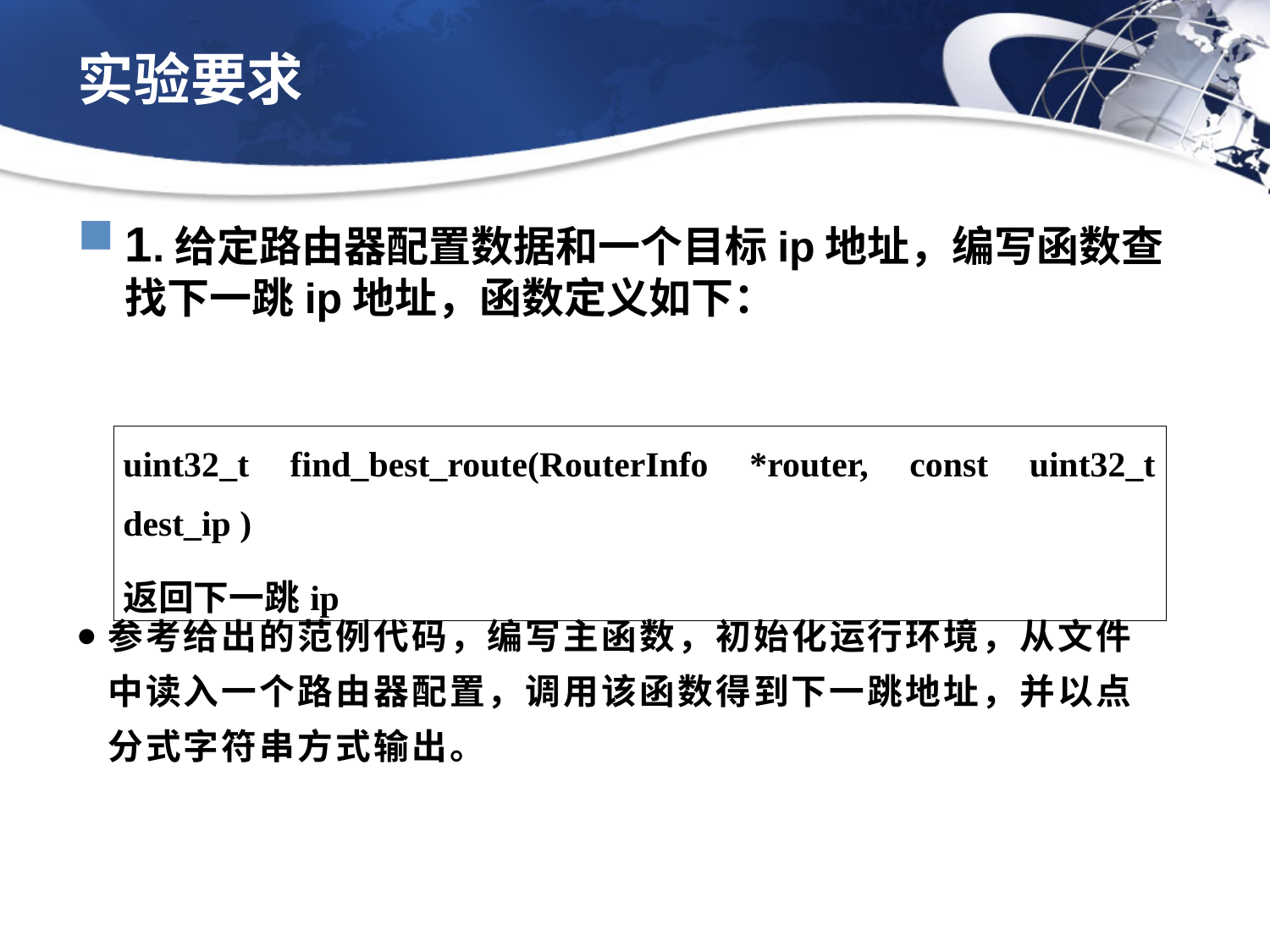

# 实验要求
1.给定路由器配置数据和一个目标ip地址，编写函数查找下一跳ip地址，函数定义如下：

| uint32\_t find\_best\_route(RouterInfo \*router, const uint32\_t dest\_ip ) 返回下一跳ip |
| --- |
参考给出的范例代码，编写主函数，初始化运行环境，从文件中读入一个路由器配置，调用该函数得到下一跳地址，并以点分式字符串方式输出。